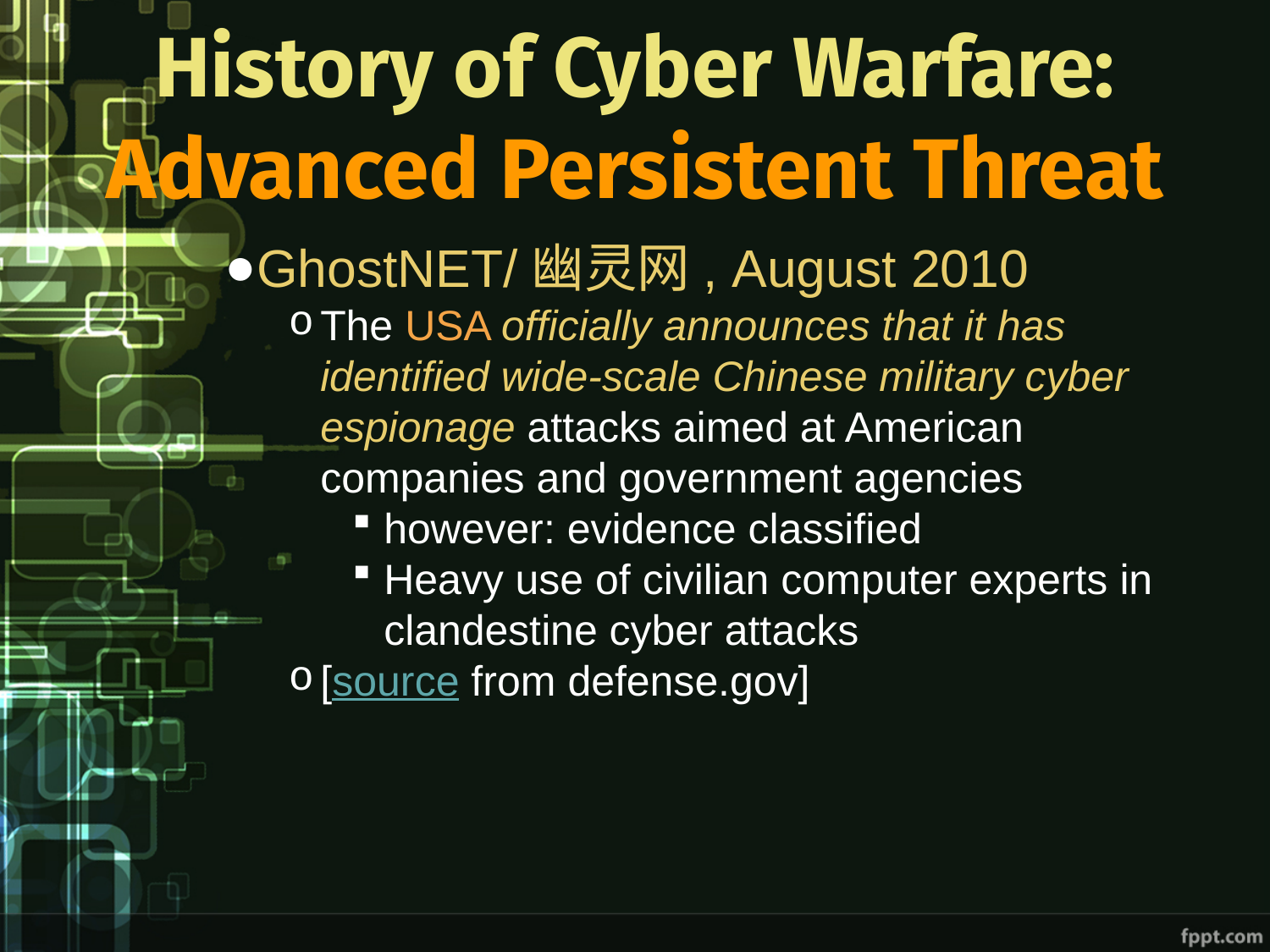

# History of Cyber Warfare: Advanced Persistent Threat
GhostNET/幽灵网, August 2010
The USA officially announces that it has identified wide-scale Chinese military cyber espionage attacks aimed at American companies and government agencies
however: evidence classified
Heavy use of civilian computer experts in clandestine cyber attacks
[source from defense.gov]